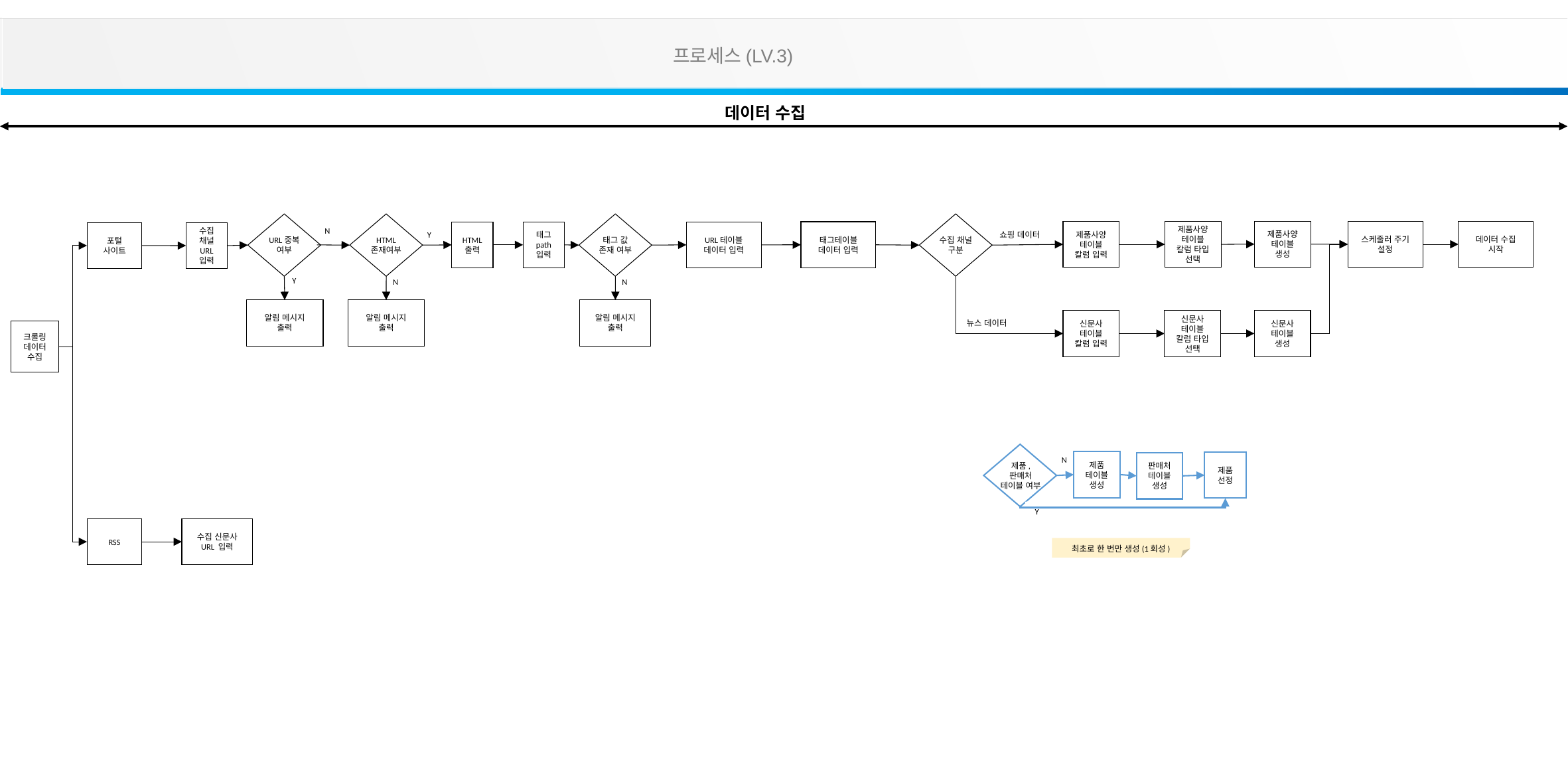

프로세스(LV.3)
데이터 수집

URL중복
여부

HTML
존재여부

태그 값
존재 여부

수집 채널
구분
N
제품사양
테이블
생성
스케줄러 주기
설정
데이터 수집
시작
제품사양
테이블
칼럼 입력
제품사양
테이블
칼럼 타입 선택
태그테이블
데이터 입력
HTML
출력
태그 path
입력
URL테이블
데이터 입력
포털 사이트
수집채널
URL 입력
Y
쇼핑 데이터
Y
N
N
알림 메시지
출력
알림 메시지
출력
알림 메시지
출력
신문사
테이블
칼럼 입력
신문사
테이블
칼럼 타입 선택
신문사
테이블
생성
뉴스 데이터
크롤링
데이터
수집

제품, 판매처
테이블 여부
N
제품
테이블 생성
제품 선정
판매처
테이블 생성
Y

최초로 한 번만 생성(1회성)
RSS
수집 신문사
URL 입력